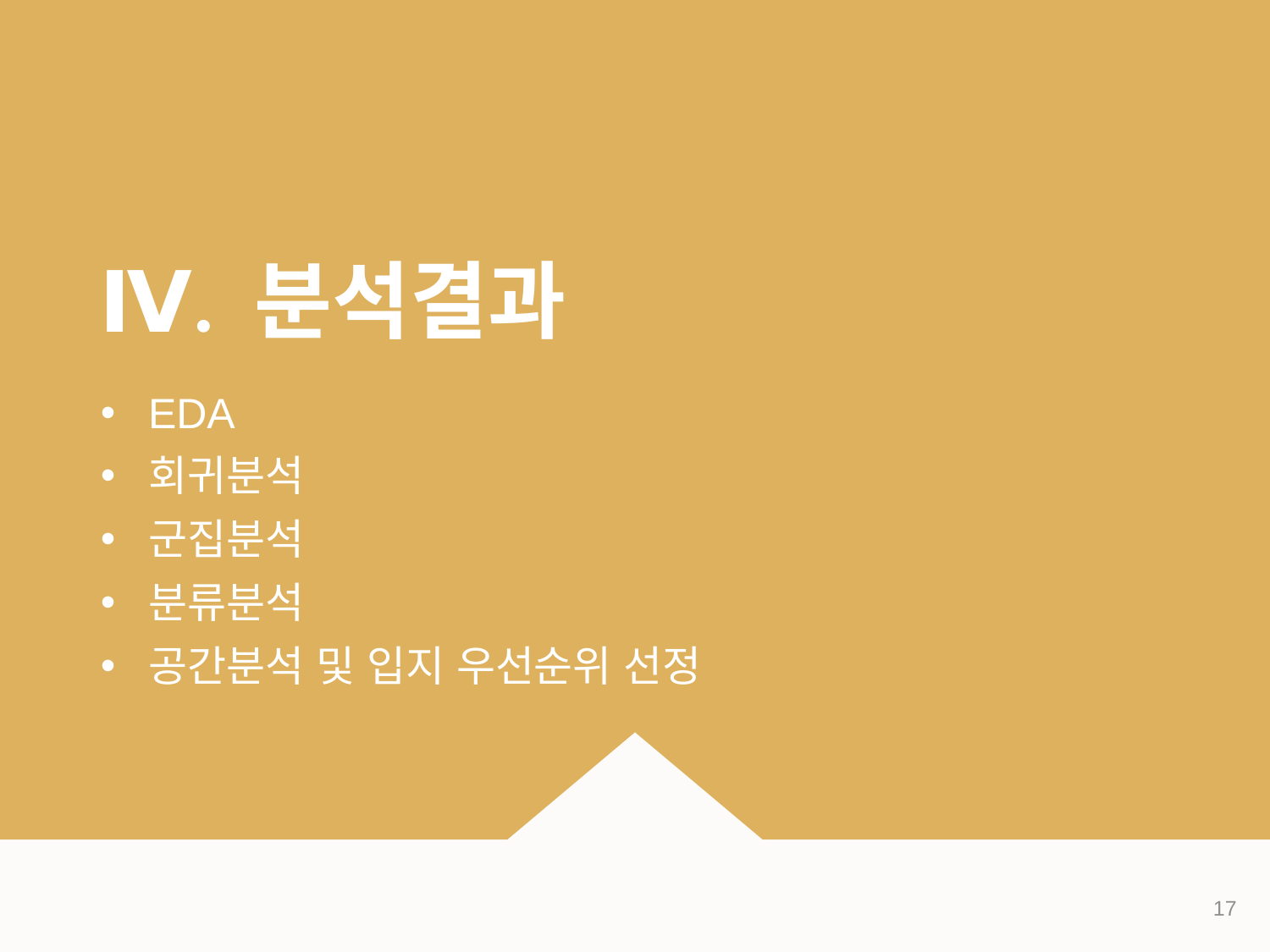

# Ⅳ. 분석결과
EDA
회귀분석
군집분석
분류분석
공간분석 및 입지 우선순위 선정

17